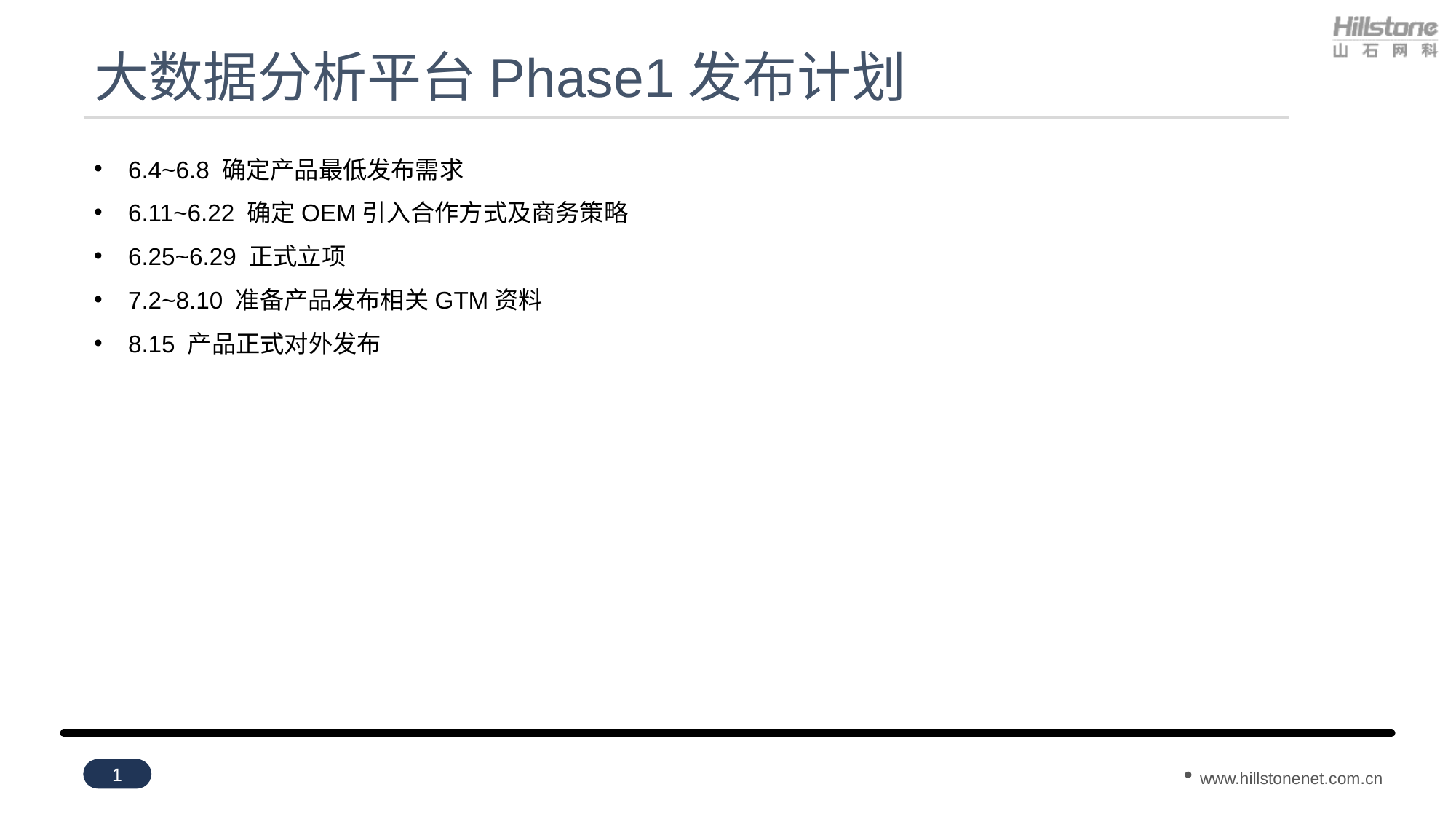

# 大数据分析平台Phase1发布计划
6.4~6.8 确定产品最低发布需求
6.11~6.22 确定OEM引入合作方式及商务策略
6.25~6.29 正式立项
7.2~8.10 准备产品发布相关GTM资料
8.15 产品正式对外发布

1